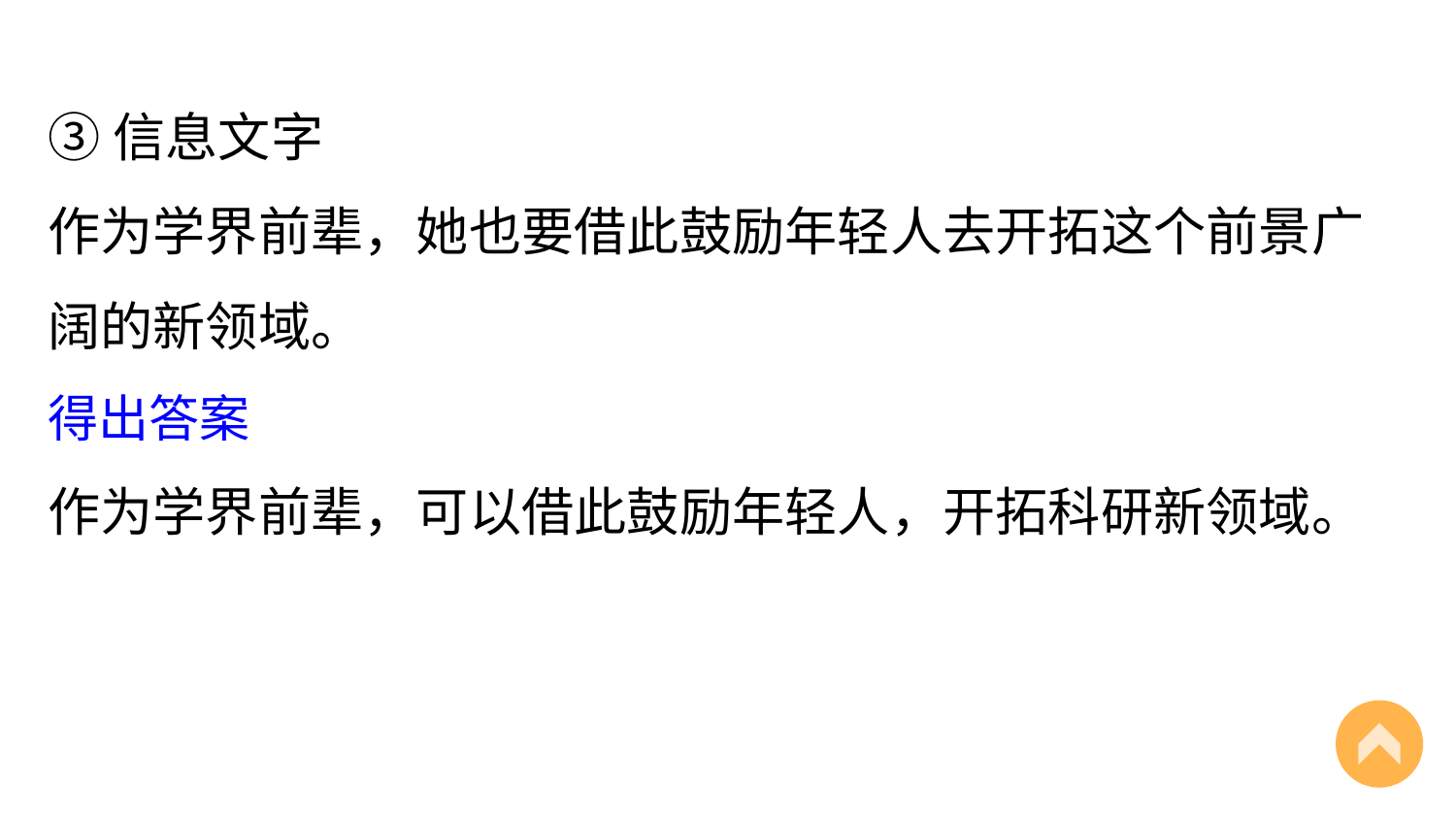

③信息文字
作为学界前辈，她也要借此鼓励年轻人去开拓这个前景广阔的新领域。
得出答案
作为学界前辈，可以借此鼓励年轻人，开拓科研新领域。